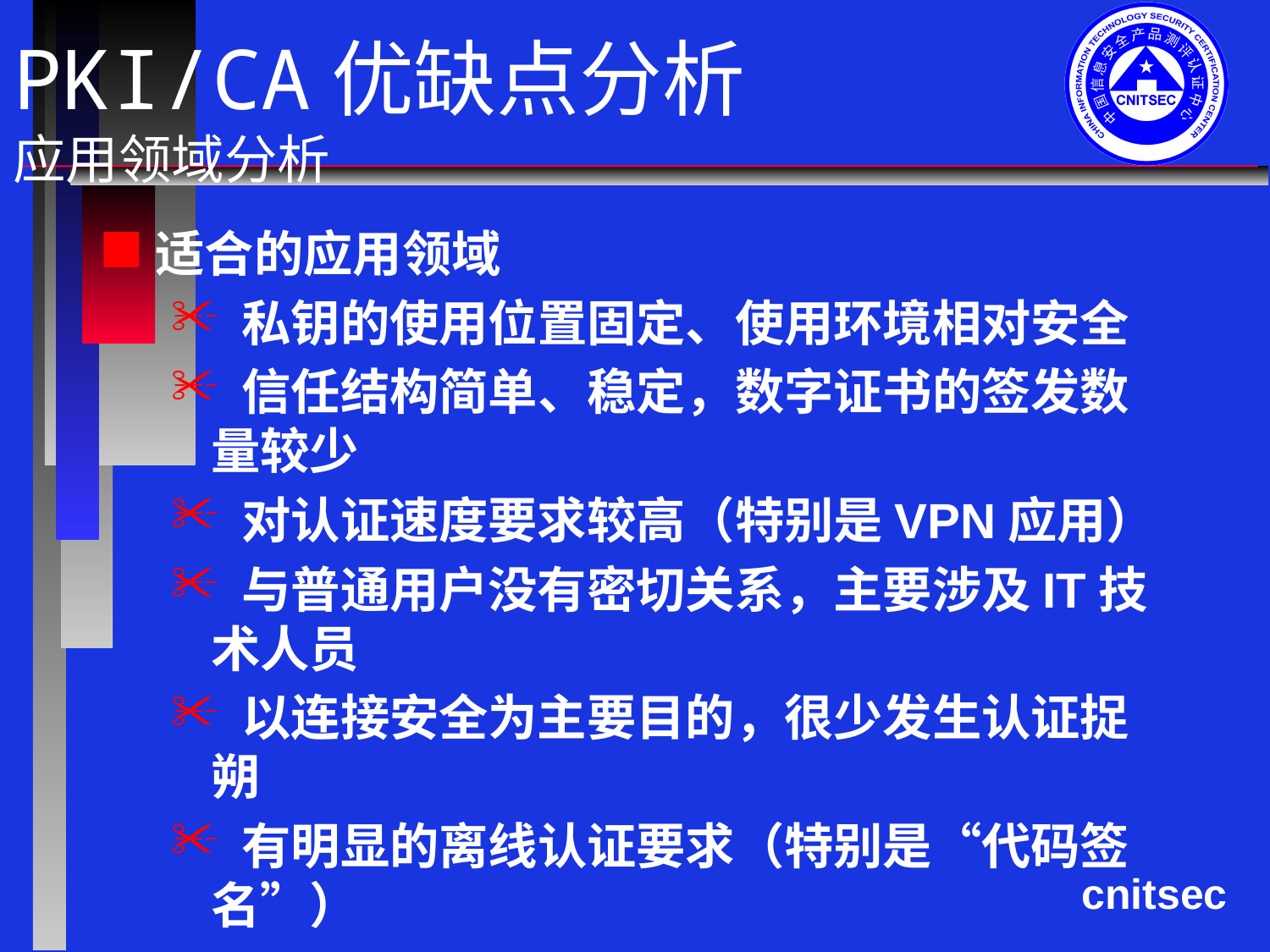

# PKI/CA优缺点分析 应用领域分析
适合的应用领域
 私钥的使用位置固定、使用环境相对安全
 信任结构简单、稳定，数字证书的签发数量较少
 对认证速度要求较高（特别是VPN应用）
 与普通用户没有密切关系，主要涉及IT技术人员
 以连接安全为主要目的，很少发生认证捉朔
 有明显的离线认证要求（特别是“代码签名”）